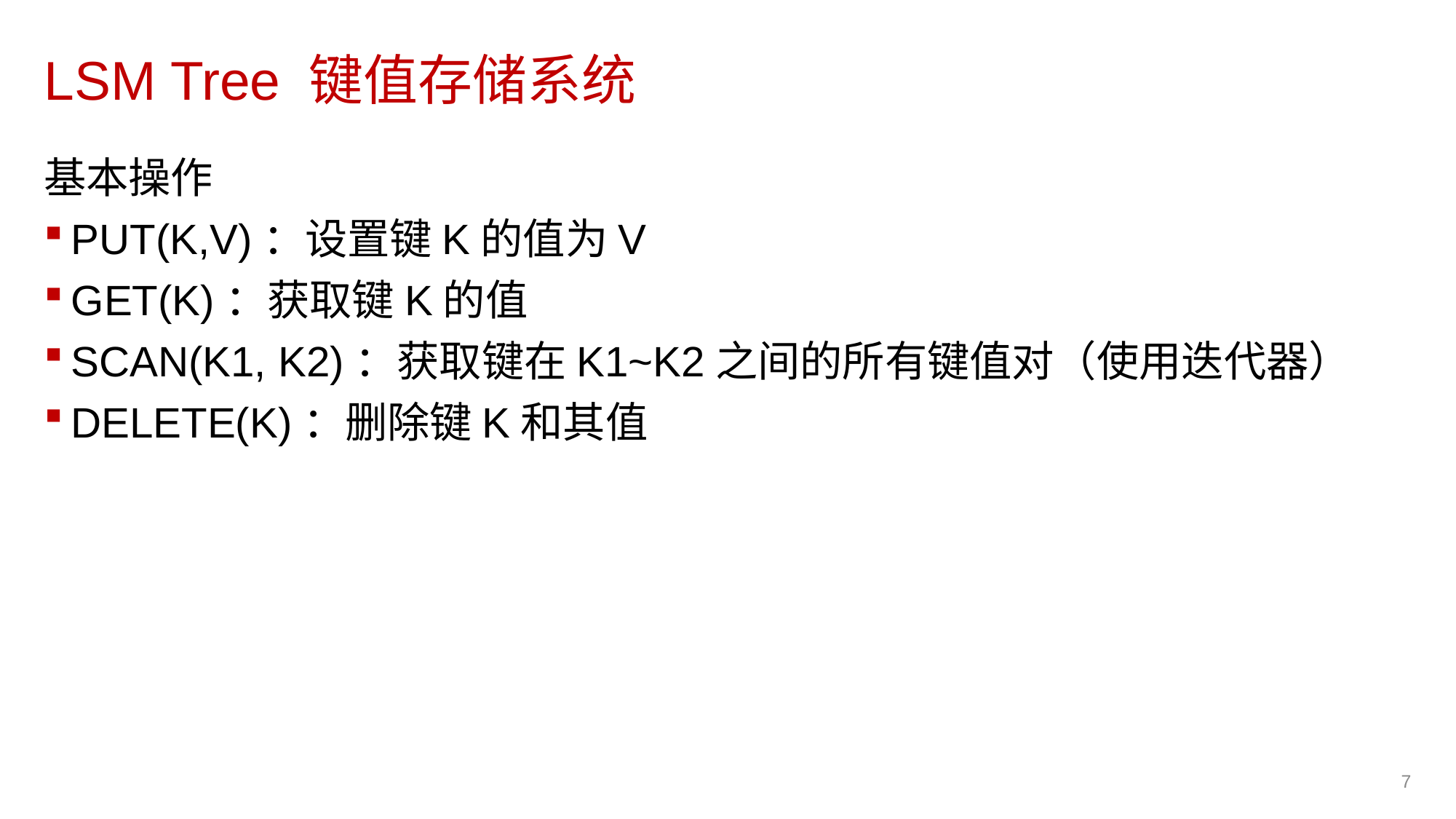

# LSM Tree 键值存储系统
基本操作
PUT(K,V)：设置键K的值为V
GET(K)：获取键K的值
SCAN(K1, K2)：获取键在K1~K2之间的所有键值对（使用迭代器）
DELETE(K)：删除键K和其值
7